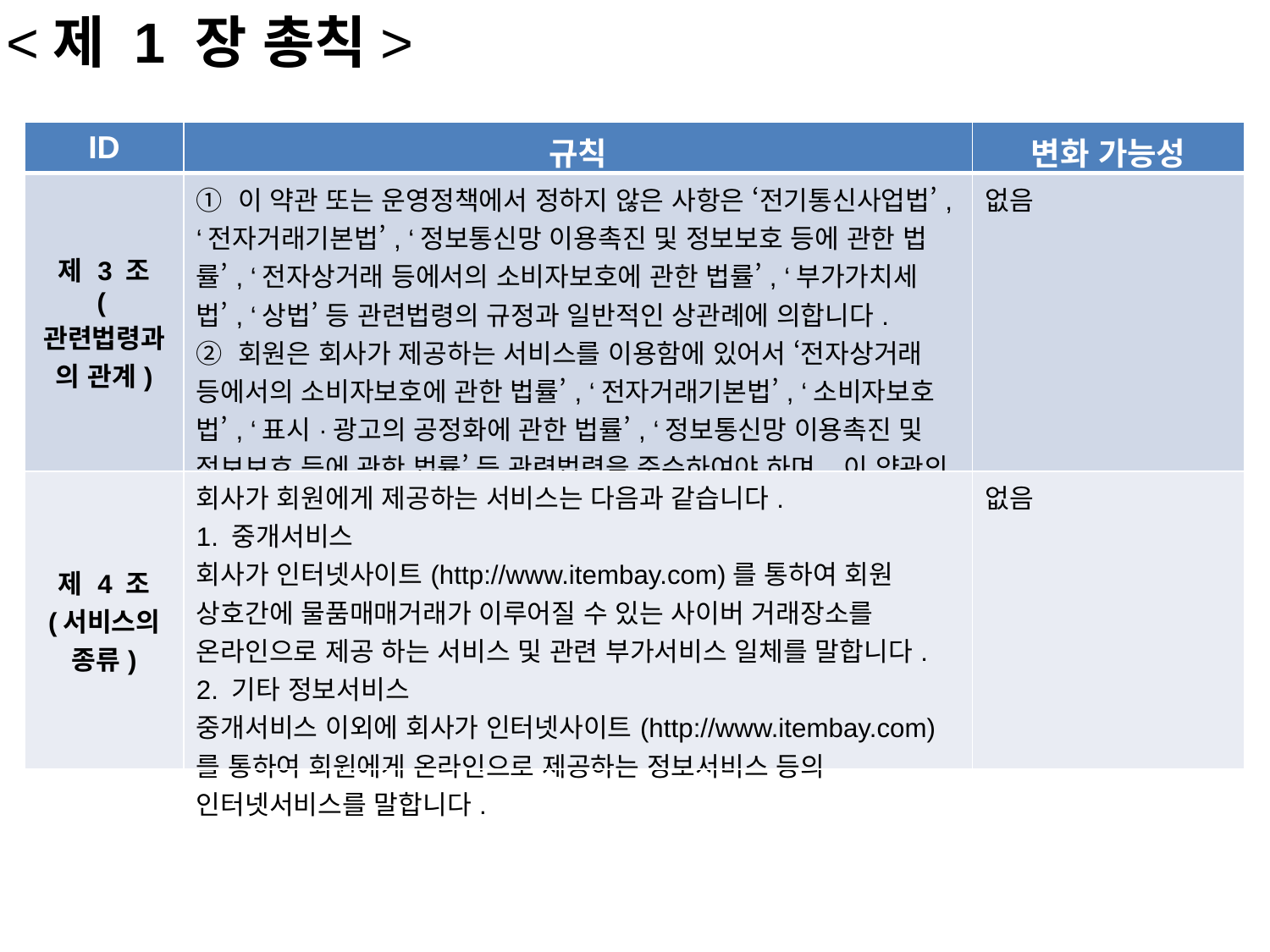

<제 1 장 총칙>
| ID | 규칙 | 변화 가능성 |
| --- | --- | --- |
| 제 3 조 (관련법령과의 관계) | ① 이 약관 또는 운영정책에서 정하지 않은 사항은 ‘전기통신사업법’, ‘전자거래기본법’, ‘정보통신망 이용촉진 및 정보보호 등에 관한 법률’, ‘전자상거래 등에서의 소비자보호에 관한 법률’, ‘부가가치세법’, ‘상법’ 등 관련법령의 규정과 일반적인 상관례에 의합니다. ② 회원은 회사가 제공하는 서비스를 이용함에 있어서 ‘전자상거래 등에서의 소비자보호에 관한 법률’, ‘전자거래기본법’, ‘소비자보호법’, ‘표시·광고의 공정화에 관한 법률’, ‘정보통신망 이용촉진 및 정보보호 등에 관한 법률’ 등 관련법령을 준수하여야 하며, 이 약관의 규정을 들어 관련법령 위반에 대한 면책을 주장할 수 없습니다. | 없음 |
| 제 4 조 (서비스의 종류) | 회사가 회원에게 제공하는 서비스는 다음과 같습니다. 1. 중개서비스 회사가 인터넷사이트(http://www.itembay.com)를 통하여 회원 상호간에 물품매매거래가 이루어질 수 있는 사이버 거래장소를 온라인으로 제공 하는 서비스 및 관련 부가서비스 일체를 말합니다. 2. 기타 정보서비스 중개서비스 이외에 회사가 인터넷사이트(http://www.itembay.com)를 통하여 회원에게 온라인으로 제공하는 정보서비스 등의 인터넷서비스를 말합니다. | 없음 |